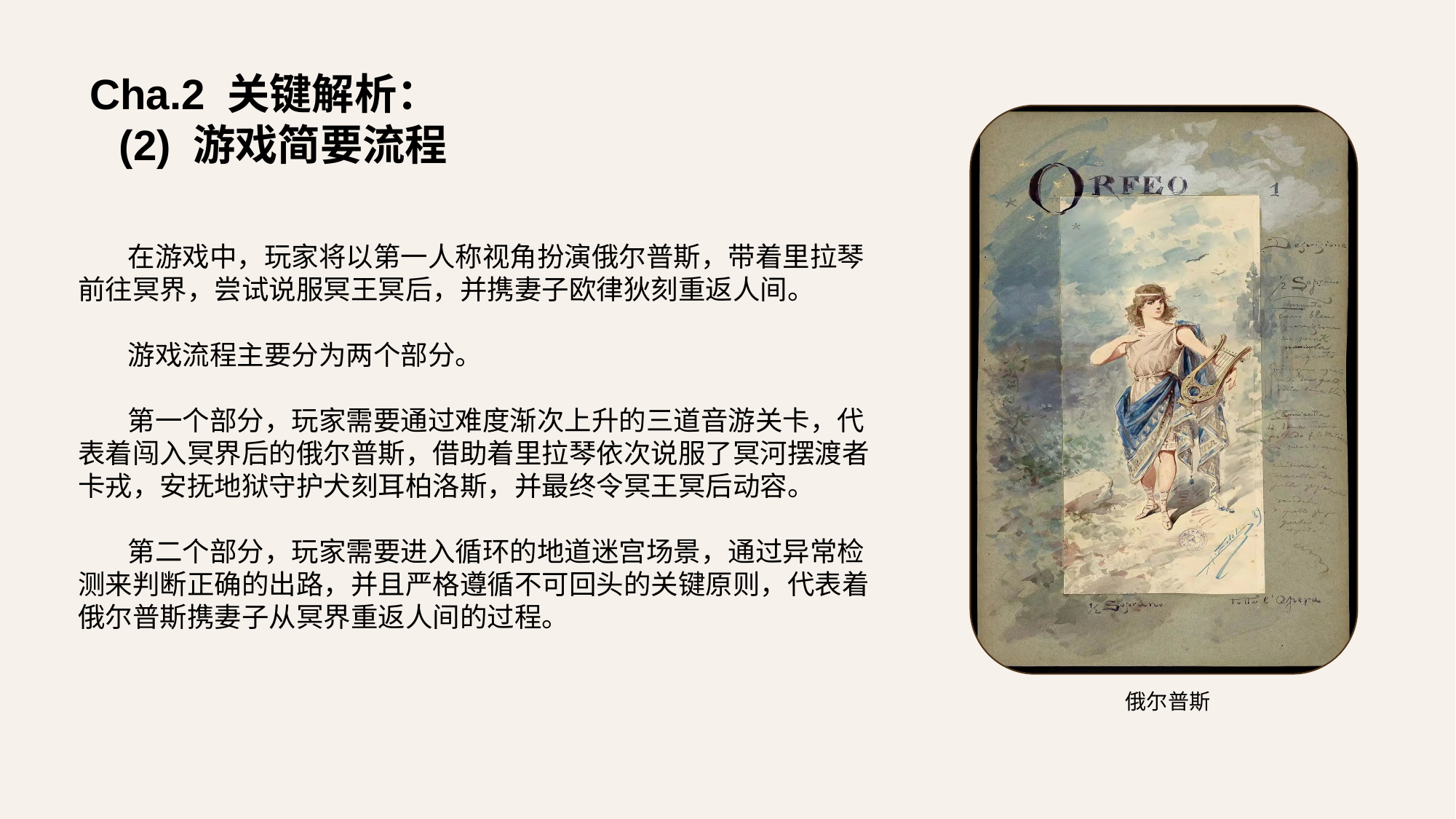

# Cha.2 关键解析： (2) 游戏简要流程

       在游戏中，玩家将以第一人称视角扮演俄尔普斯，带着里拉琴前往冥界，尝试说服冥王冥后，并携妻子欧律狄刻重返人间。

       游戏流程主要分为两个部分。

       第一个部分，玩家需要通过难度渐次上升的三道音游关卡，代表着闯入冥界后的俄尔普斯，借助着里拉琴依次说服了冥河摆渡者卡戎，安抚地狱守护犬刻耳柏洛斯，并最终令冥王冥后动容。

       第二个部分，玩家需要进入循环的地道迷宫场景，通过异常检测来判断正确的出路，并且严格遵循不可回头的关键原则，代表着俄尔普斯携妻子从冥界重返人间的过程。

俄尔普斯